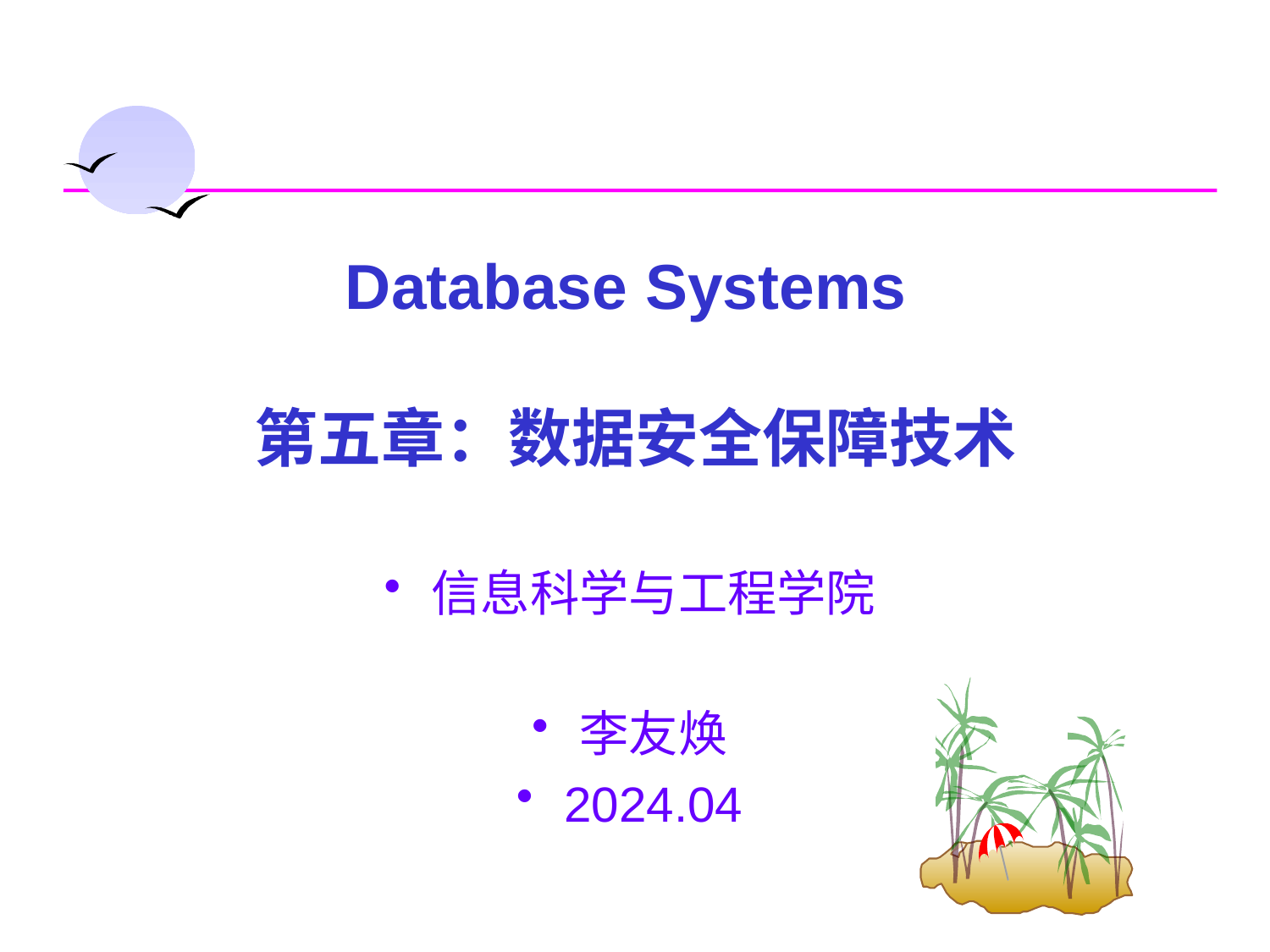

# Database Systems 第五章：数据安全保障技术
信息科学与工程学院

李友焕
2024.04